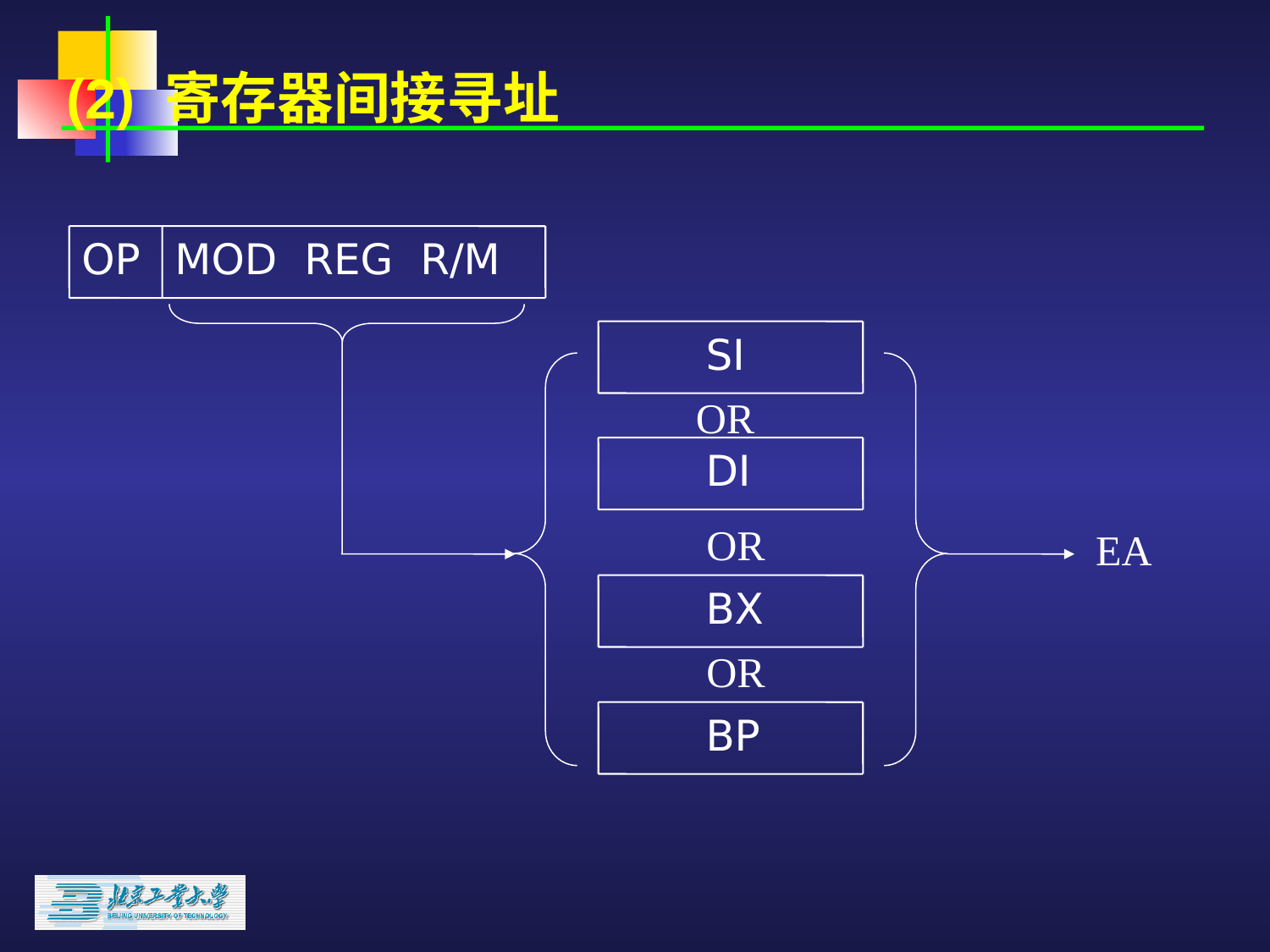

(2) 寄存器间接寻址

OP

MOD  REG  R/M

       SI

OR

       DI

OR
EA

       BX

OR

       BP